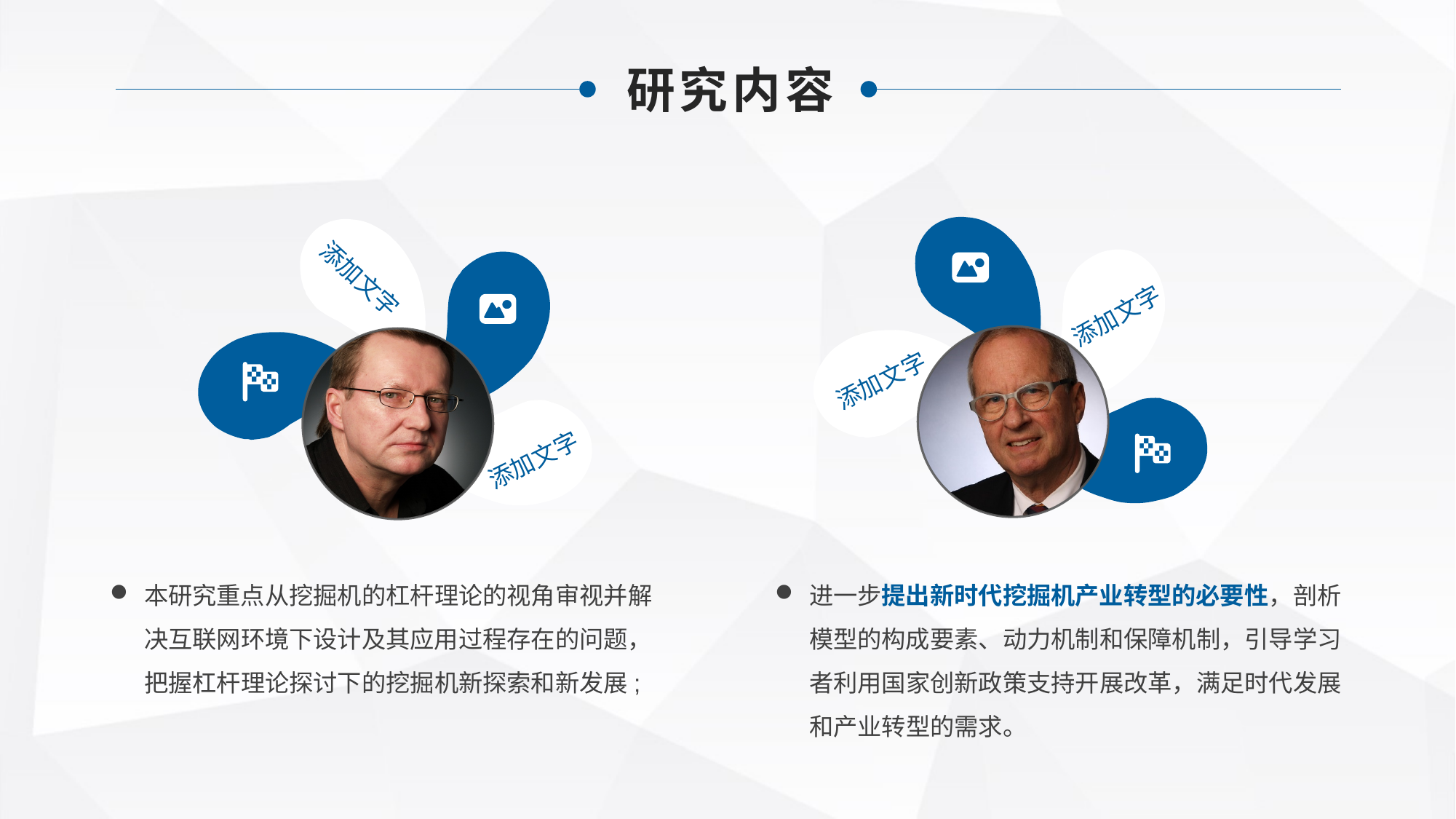

研究内容

添加文字

添加文字

添加文字

添加文字
本研究重点从挖掘机的杠杆理论的视角审视并解决互联网环境下设计及其应用过程存在的问题，把握杠杆理论探讨下的挖掘机新探索和新发展;
进一步提出新时代挖掘机产业转型的必要性，剖析模型的构成要素、动力机制和保障机制，引导学习者利用国家创新政策支持开展改革，满足时代发展和产业转型的需求。